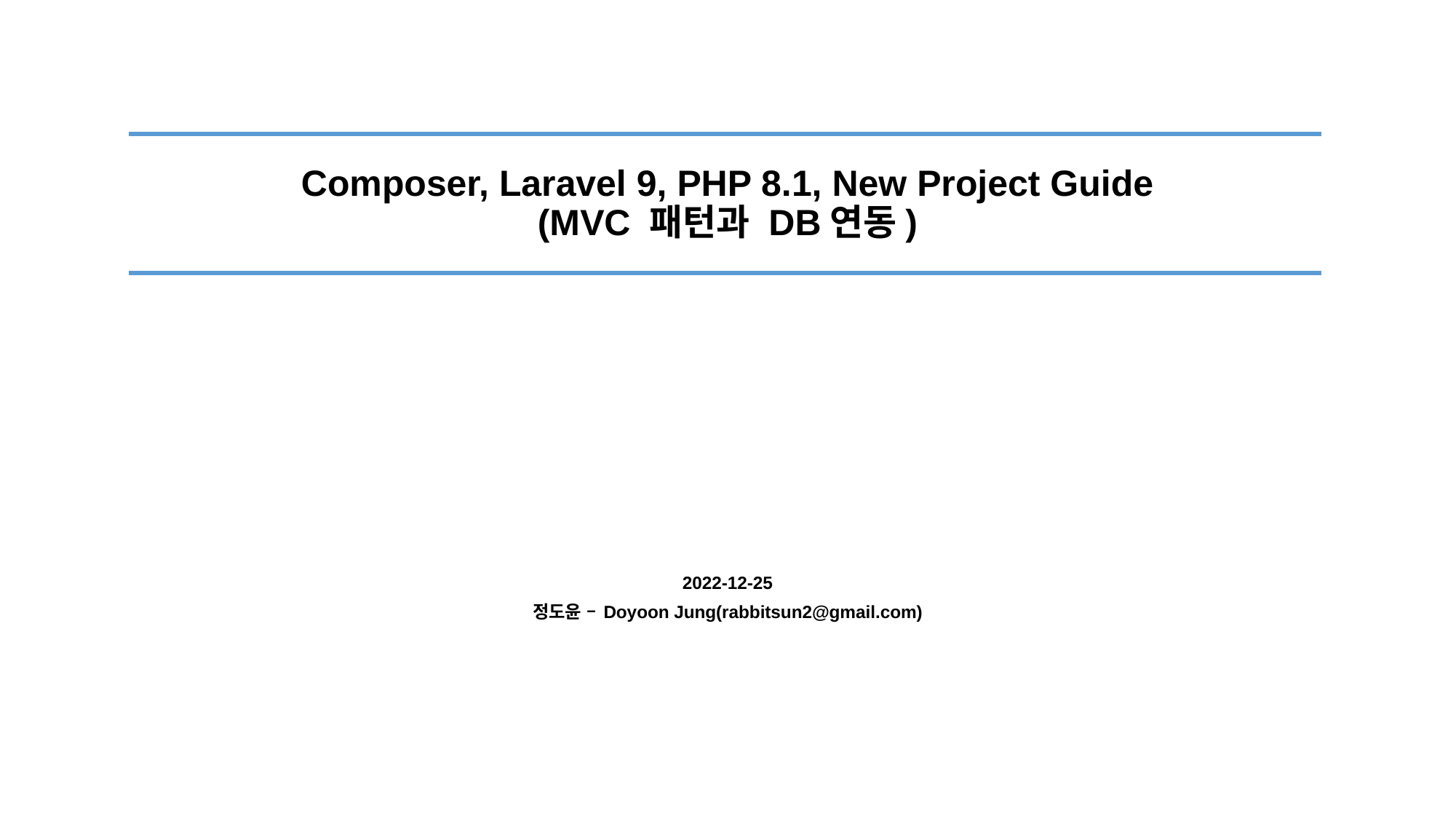

# Composer, Laravel 9, PHP 8.1, New Project Guide (MVC 패턴과 DB연동)
2022-12-25
정도윤 – Doyoon Jung(rabbitsun2@gmail.com)